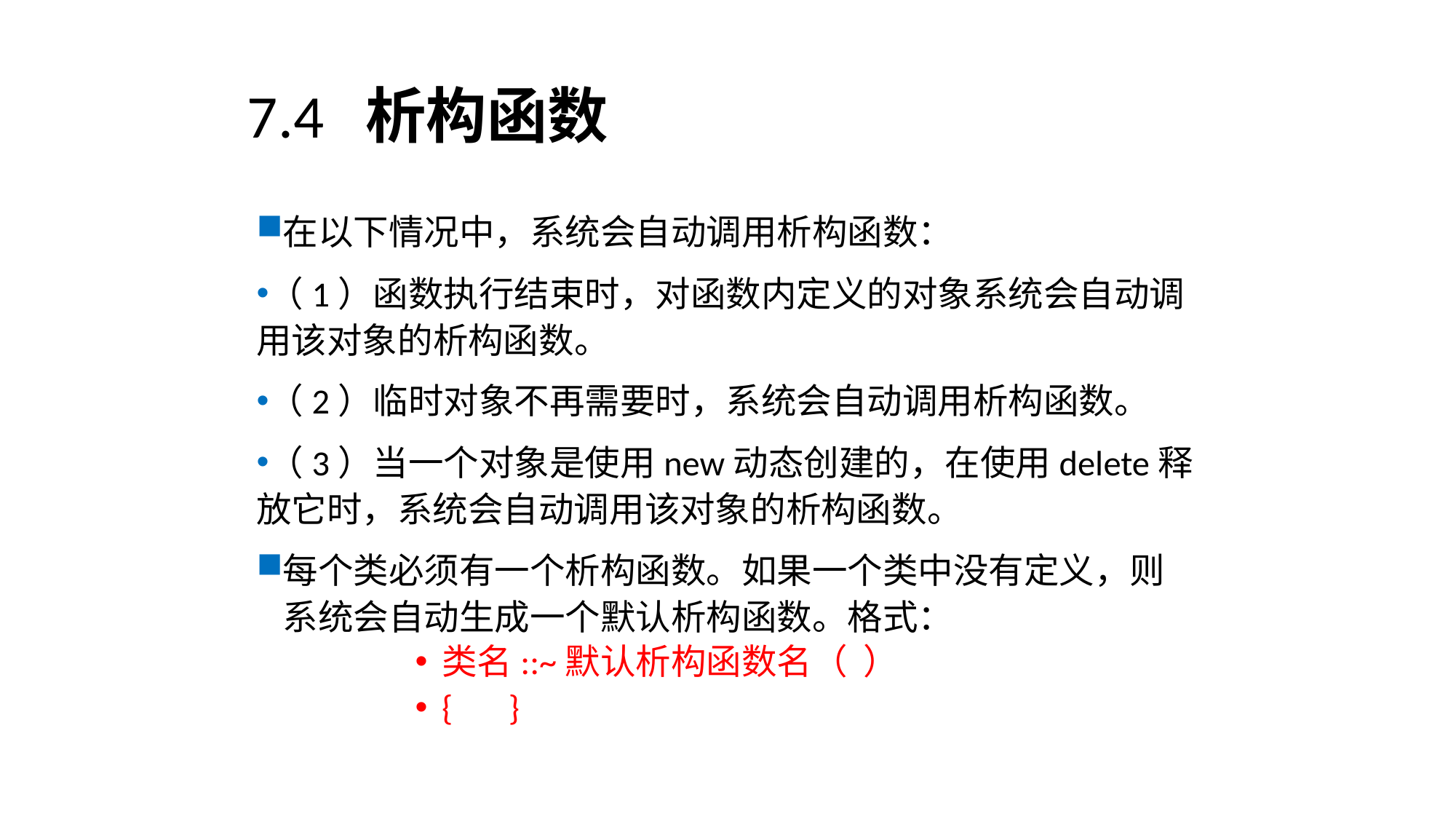

# 7.4  析构函数
在以下情况中，系统会自动调用析构函数：
（1）函数执行结束时，对函数内定义的对象系统会自动调用该对象的析构函数。
（2）临时对象不再需要时，系统会自动调用析构函数。
（3）当一个对象是使用new动态创建的，在使用delete释放它时，系统会自动调用该对象的析构函数。
每个类必须有一个析构函数。如果一个类中没有定义，则系统会自动生成一个默认析构函数。格式：
类名::~默认析构函数名（  ）
{       }